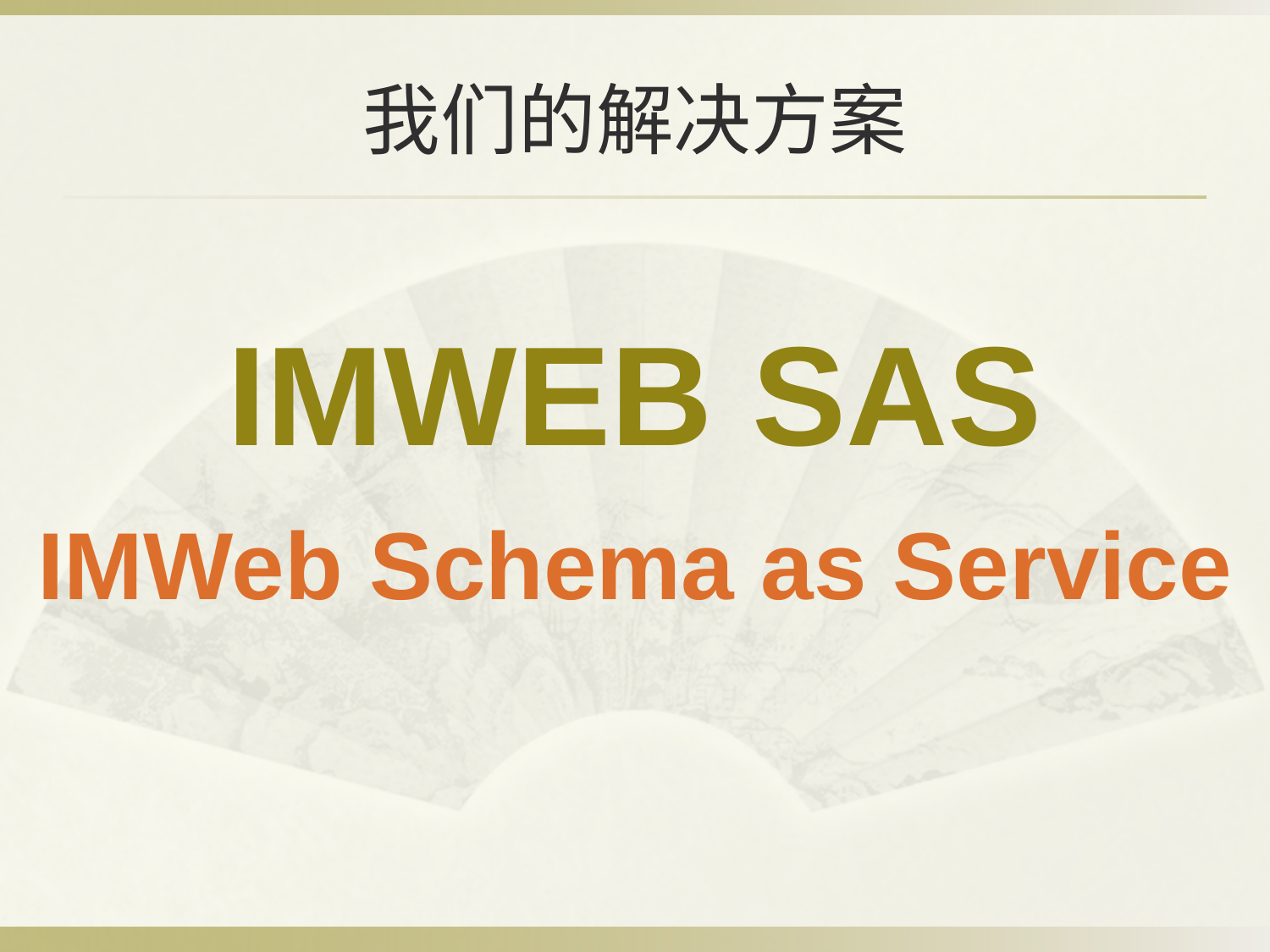

# 我们的解决方案
IMWeb SAS
IMWeb Schema as Service